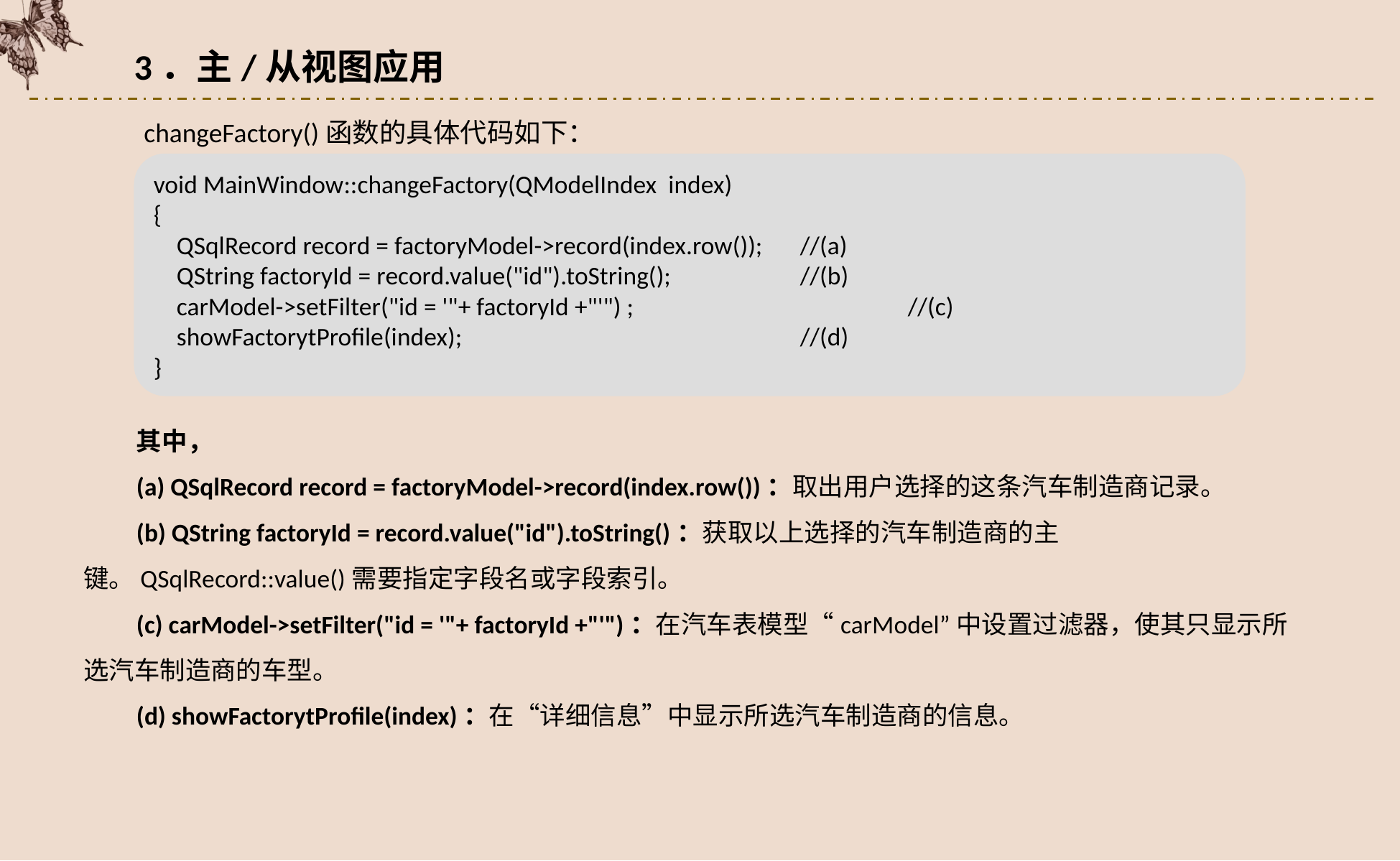

3．主/从视图应用
changeFactory()函数的具体代码如下：
void MainWindow::changeFactory(QModelIndex  index)
{
    QSqlRecord record = factoryModel->record(index.row());	//(a)
    QString factoryId = record.value("id").toString();		//(b)
    carModel->setFilter("id = '"+ factoryId +"'") ;			//(c)
    showFactorytProfile(index);				//(d)
}
其中，
(a) QSqlRecord record = factoryModel->record(index.row())：取出用户选择的这条汽车制造商记录。
(b) QString factoryId = record.value("id").toString()：获取以上选择的汽车制造商的主键。QSqlRecord::value()需要指定字段名或字段索引。
(c) carModel->setFilter("id = '"+ factoryId +"'")：在汽车表模型“carModel”中设置过滤器，使其只显示所选汽车制造商的车型。
(d) showFactorytProfile(index)：在“详细信息”中显示所选汽车制造商的信息。